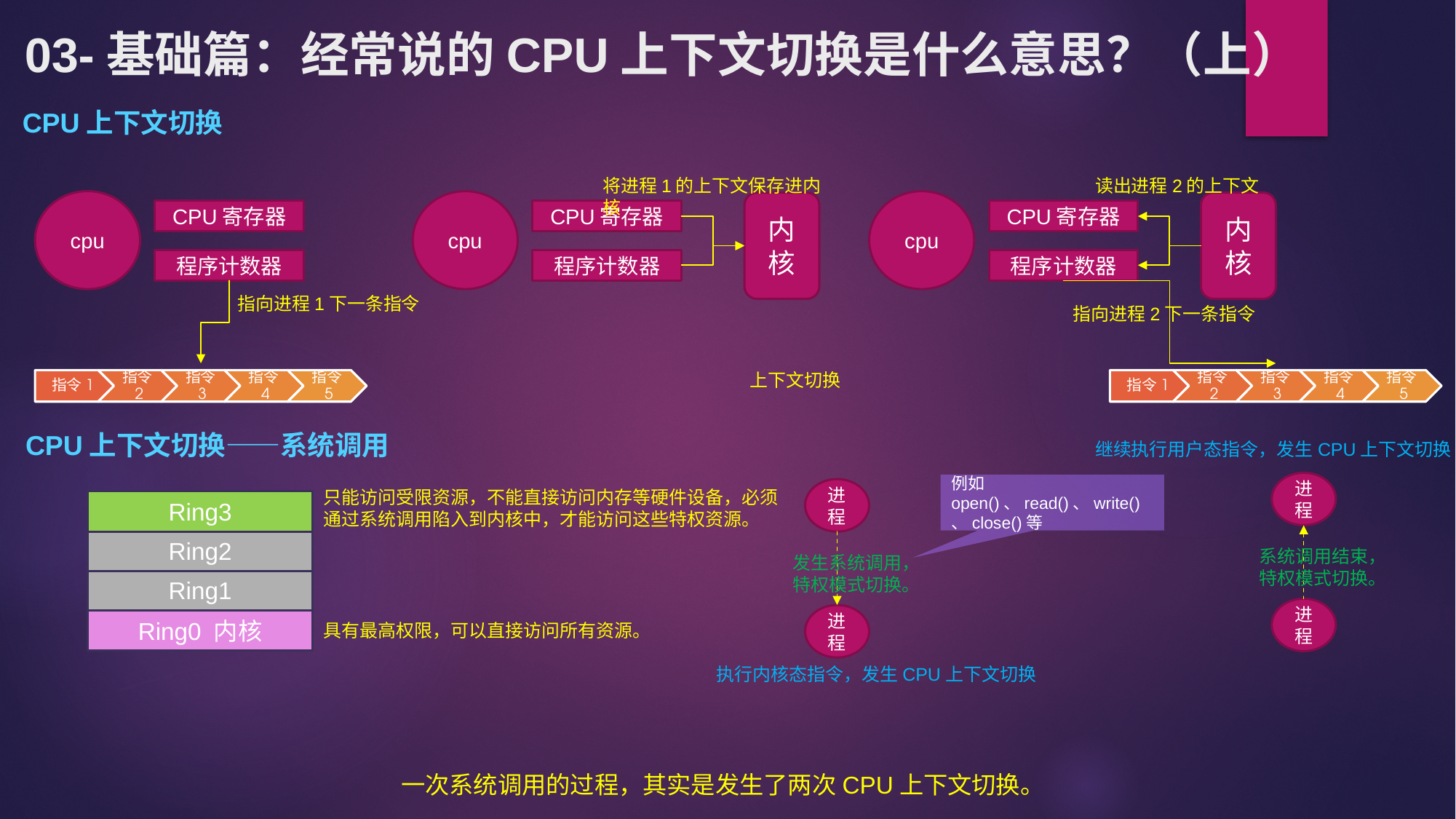

# 03-基础篇：经常说的CPU上下文切换是什么意思？（上）
CPU上下文切换
将进程1的上下文保存进内核
读出进程2的上下文
cpu
cpu
cpu
内核
内核
CPU寄存器
CPU寄存器
CPU寄存器
程序计数器
程序计数器
程序计数器
指向进程1下一条指令
指向进程2下一条指令
指令1
指令2
指令3
指令4
指令5
指令1
指令2
指令3
指令4
指令5
上下文切换
CPU上下文切换——系统调用
继续执行用户态指令，发生CPU上下文切换
进程
例如open()、read()、write()、close()等
进程
只能访问受限资源，不能直接访问内存等硬件设备，必须通过系统调用陷入到内核中，才能访问这些特权资源。
Ring3
Ring2
系统调用结束，特权模式切换。
发生系统调用，特权模式切换。
Ring1
进程
进程
Ring0 内核
具有最高权限，可以直接访问所有资源。
执行内核态指令，发生CPU上下文切换
一次系统调用的过程，其实是发生了两次CPU上下文切换。